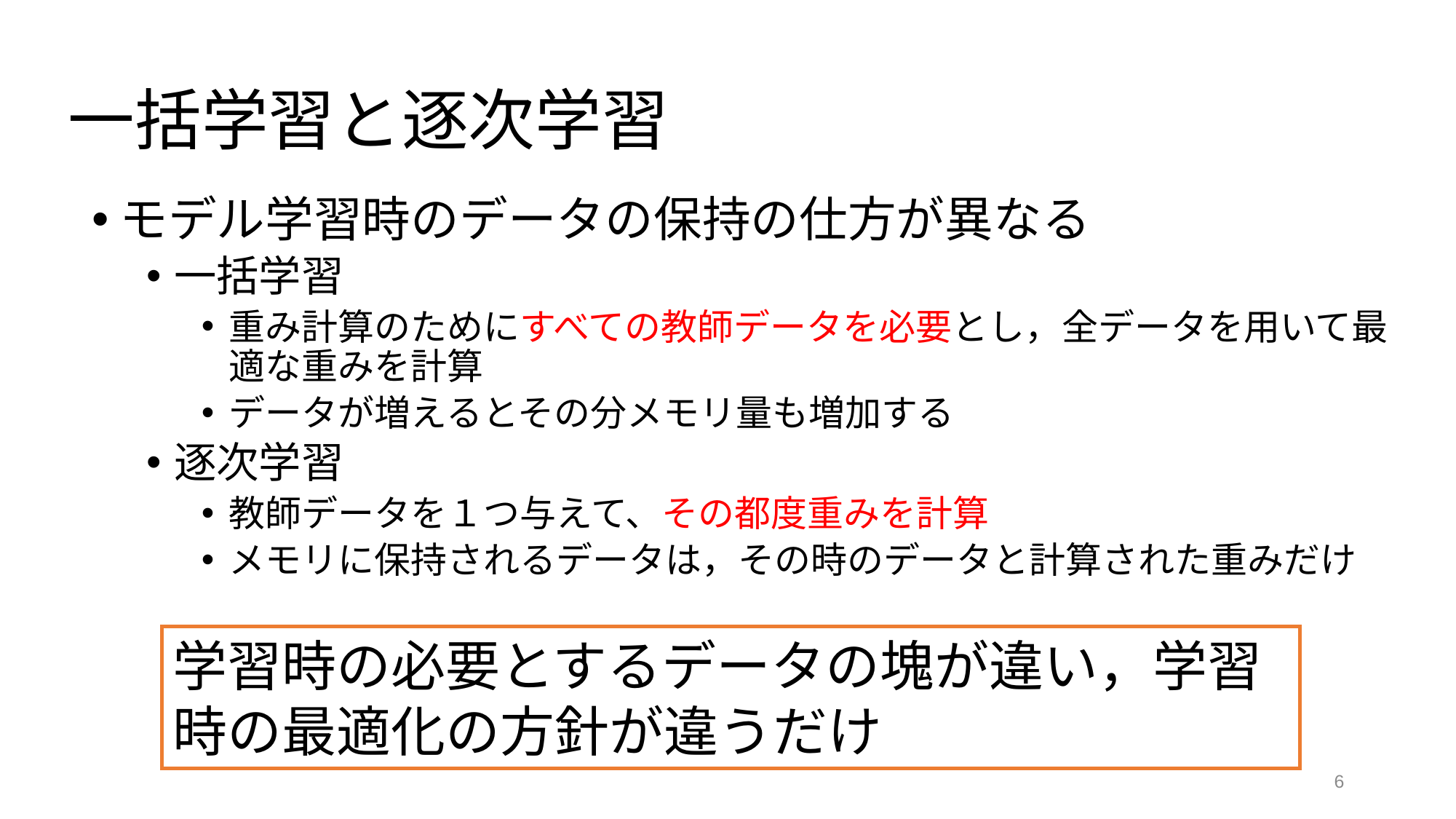

# 一括学習と逐次学習
モデル学習時のデータの保持の仕方が異なる
一括学習
重み計算のためにすべての教師データを必要とし，全データを用いて最適な重みを計算
データが増えるとその分メモリ量も増加する
逐次学習
教師データを１つ与えて、その都度重みを計算
メモリに保持されるデータは，その時のデータと計算された重みだけ
学習時の必要とするデータの塊が違い，学習時の最適化の方針が違うだけ
6